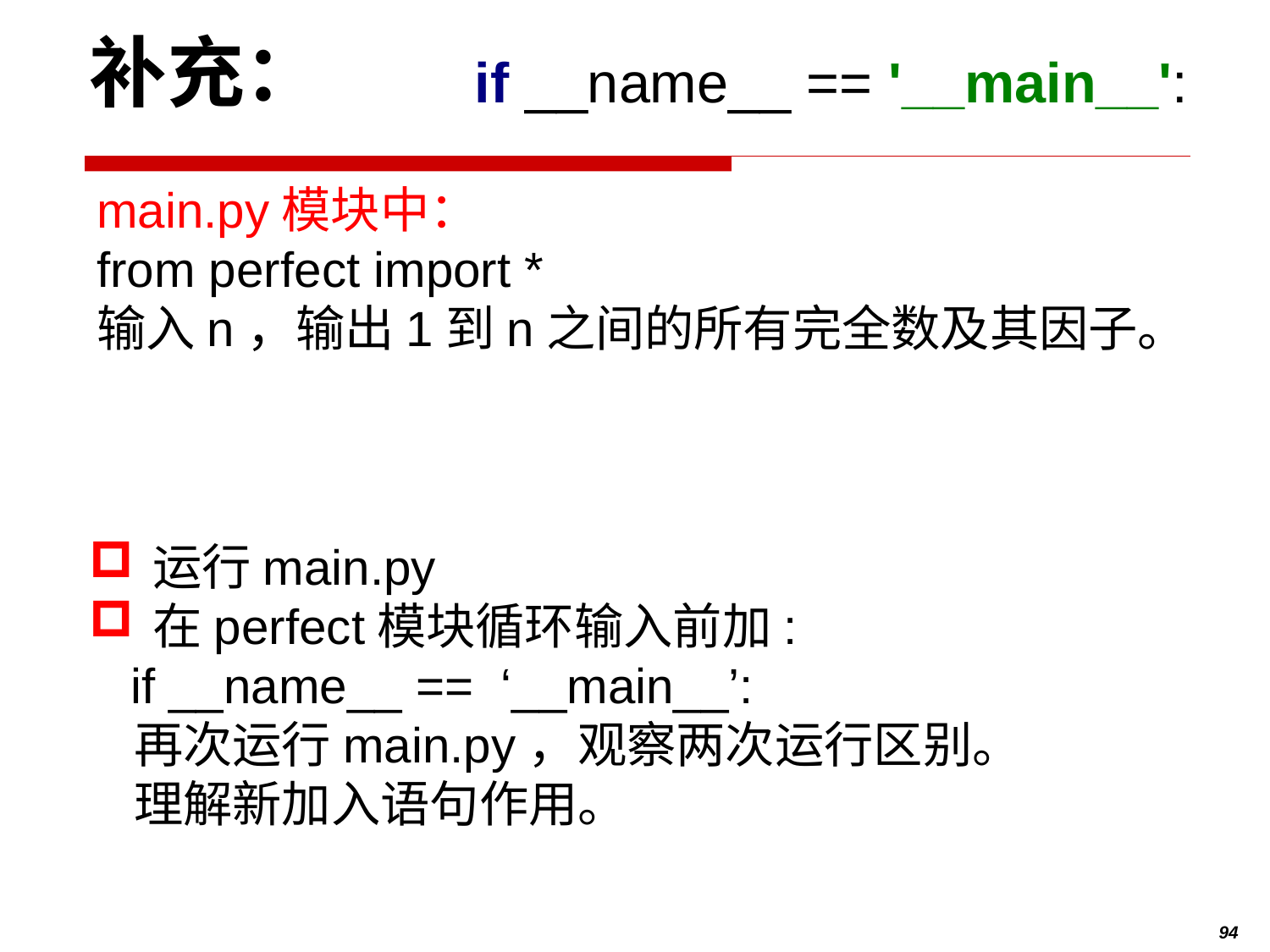

# 补充：
if __name__ == '__main__':
main.py模块中：
from perfect import *
输入n，输出1到n之间的所有完全数及其因子。
运行main.py
在perfect模块循环输入前加:
   if __name__ ==  ‘__main__’:
   再次运行main.py，观察两次运行区别。
   理解新加入语句作用。

94